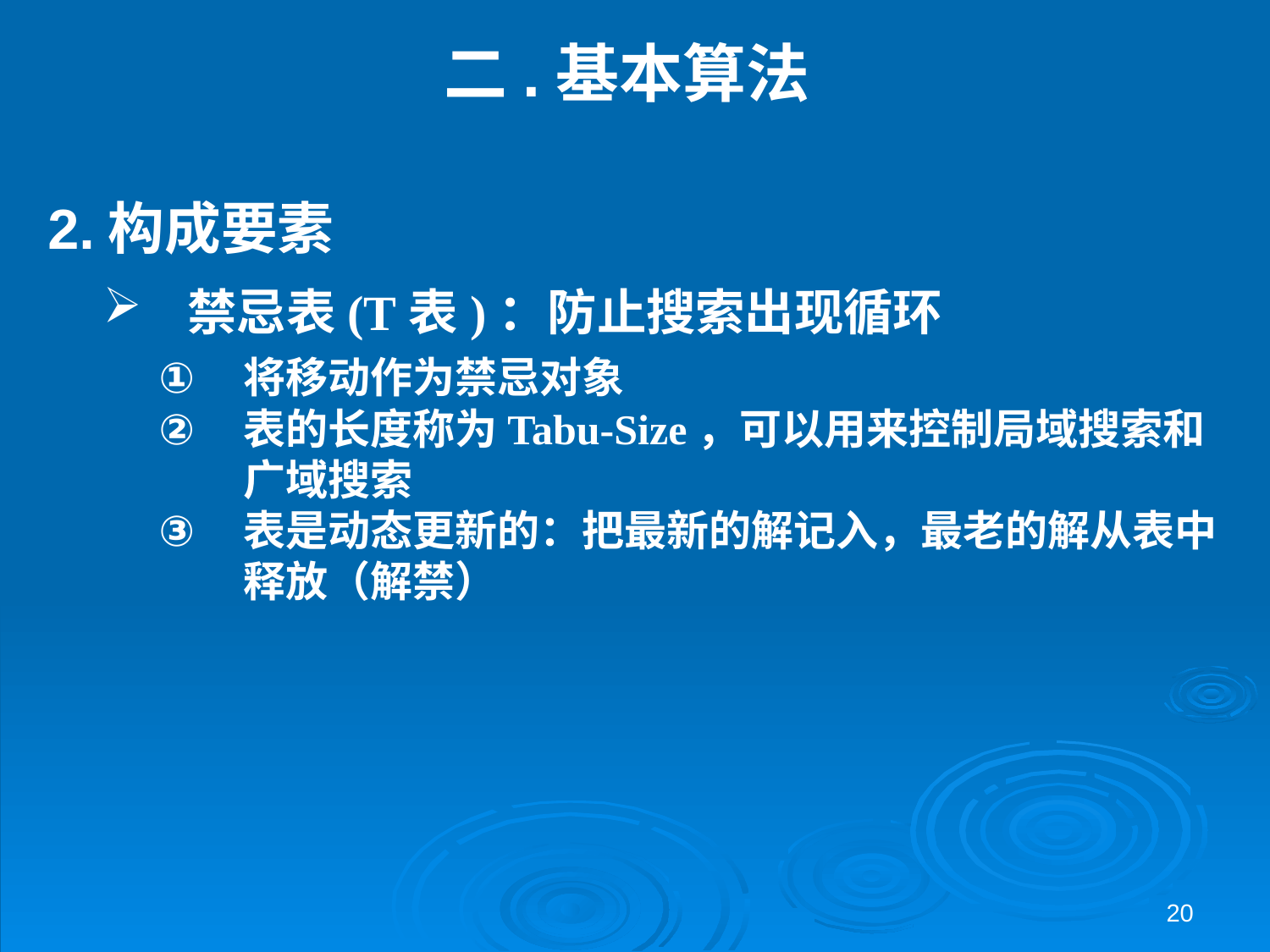

# 二.基本算法
2.构成要素
禁忌表(T表)：防止搜索出现循环
将移动作为禁忌对象
表的长度称为Tabu-Size，可以用来控制局域搜索和广域搜索
表是动态更新的：把最新的解记入，最老的解从表中释放（解禁）
20